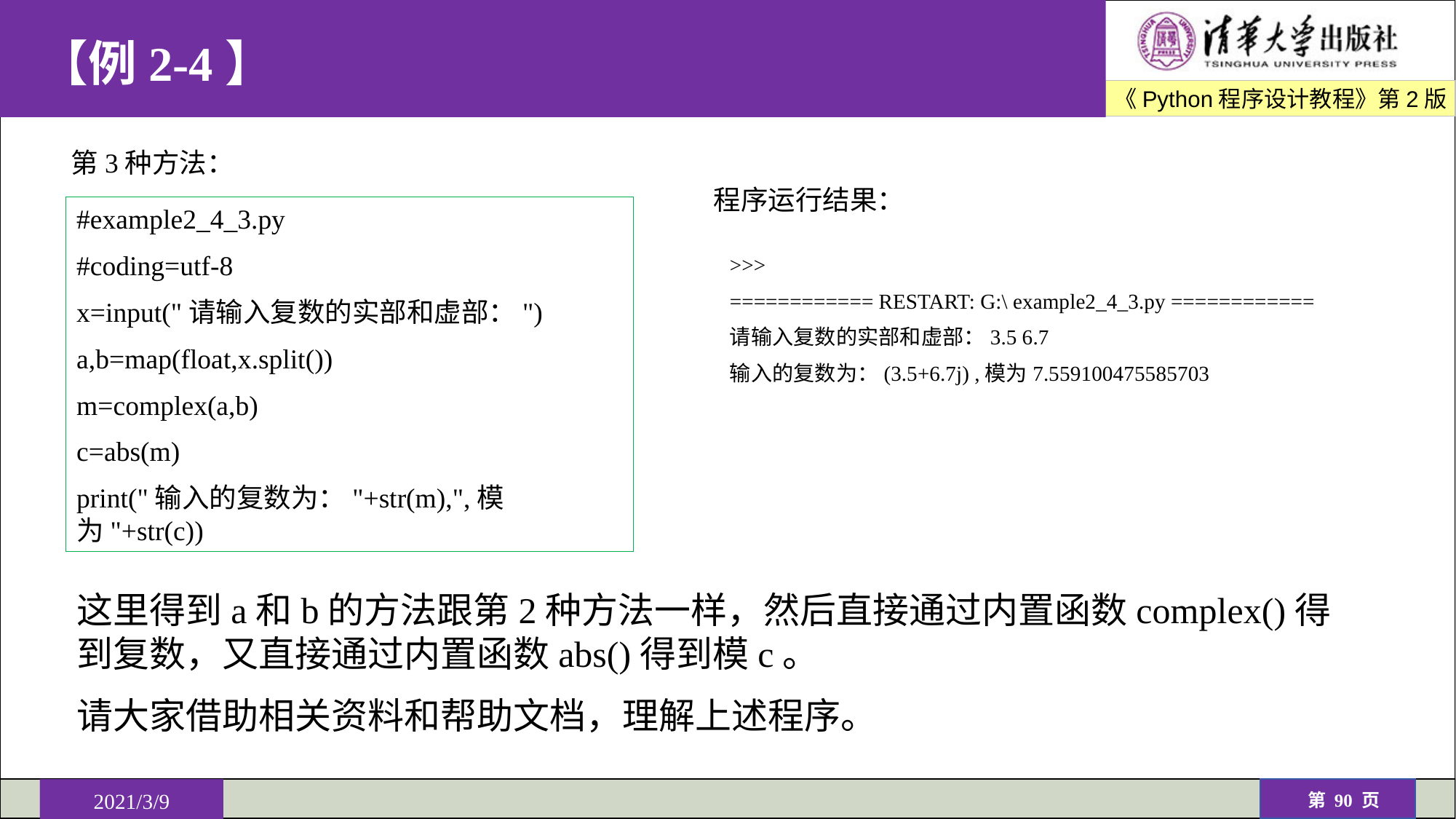

# 【例2-4】
第3种方法：
程序运行结果：
#example2_4_3.py
#coding=utf-8
x=input("请输入复数的实部和虚部：")
a,b=map(float,x.split())
m=complex(a,b)
c=abs(m)
print("输入的复数为："+str(m),",模为"+str(c))
>>>
============ RESTART: G:\ example2_4_3.py ============
请输入复数的实部和虚部：3.5 6.7
输入的复数为：(3.5+6.7j) ,模为7.559100475585703
这里得到a和b的方法跟第2种方法一样，然后直接通过内置函数complex()得到复数，又直接通过内置函数abs()得到模c。
请大家借助相关资料和帮助文档，理解上述程序。